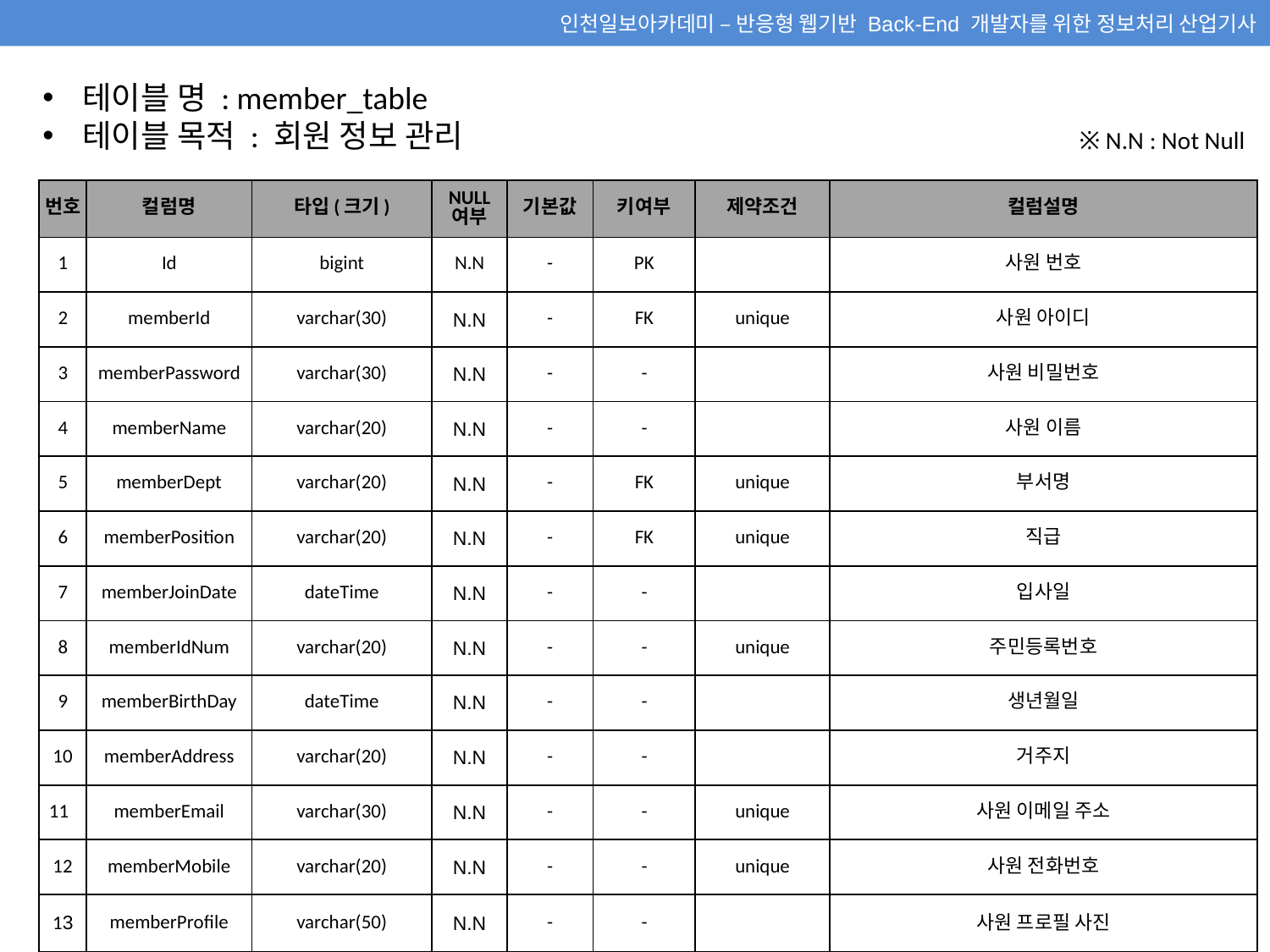

테이블 명 : member_table
테이블 목적 : 회원 정보 관리
※ N.N : Not Null
| 번호 | 컬럼명 | 타입(크기) | NULL 여부 | 기본값 | 키여부 | 제약조건 | 컬럼설명 |
| --- | --- | --- | --- | --- | --- | --- | --- |
| 1 | Id | bigint | N.N | - | PK |  | 사원 번호 |
| 2 | memberId | varchar(30) | N.N | - | FK | unique | 사원 아이디 |
| 3 | memberPassword | varchar(30) | N.N | - | - |  | 사원 비밀번호 |
| 4 | memberName | varchar(20) | N.N | - | - |  | 사원 이름 |
| 5 | memberDept | varchar(20) | N.N | - | FK | unique | 부서명 |
| 6 | memberPosition | varchar(20) | N.N | - | FK | unique | 직급 |
| 7 | memberJoinDate | dateTime | N.N | - | - |  | 입사일 |
| 8 | memberIdNum | varchar(20) | N.N | - | - | unique | 주민등록번호 |
| 9 | memberBirthDay | dateTime | N.N | - | - |  | 생년월일 |
| 10 | memberAddress | varchar(20) | N.N | - | - |  | 거주지 |
| 11 | memberEmail | varchar(30) | N.N | - | - | unique | 사원 이메일 주소 |
| 12 | memberMobile | varchar(20) | N.N | - | - | unique | 사원 전화번호 |
| 13 | memberProfile | varchar(50) | N.N | - | - |  | 사원 프로필 사진 |